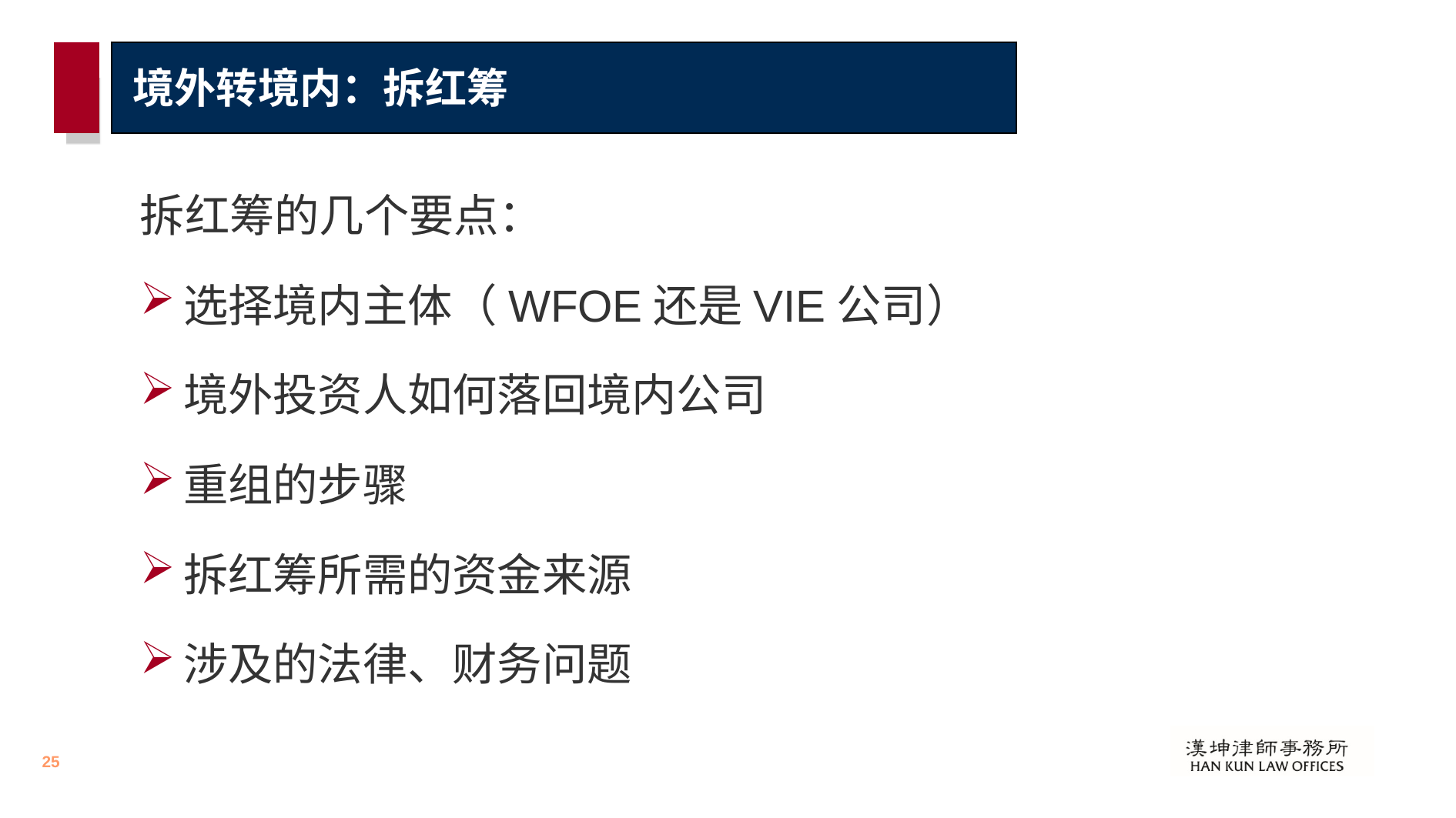

# 境外转境内：拆红筹
拆红筹的几个要点：
选择境内主体（WFOE还是VIE公司）
境外投资人如何落回境内公司
重组的步骤
拆红筹所需的资金来源
涉及的法律、财务问题